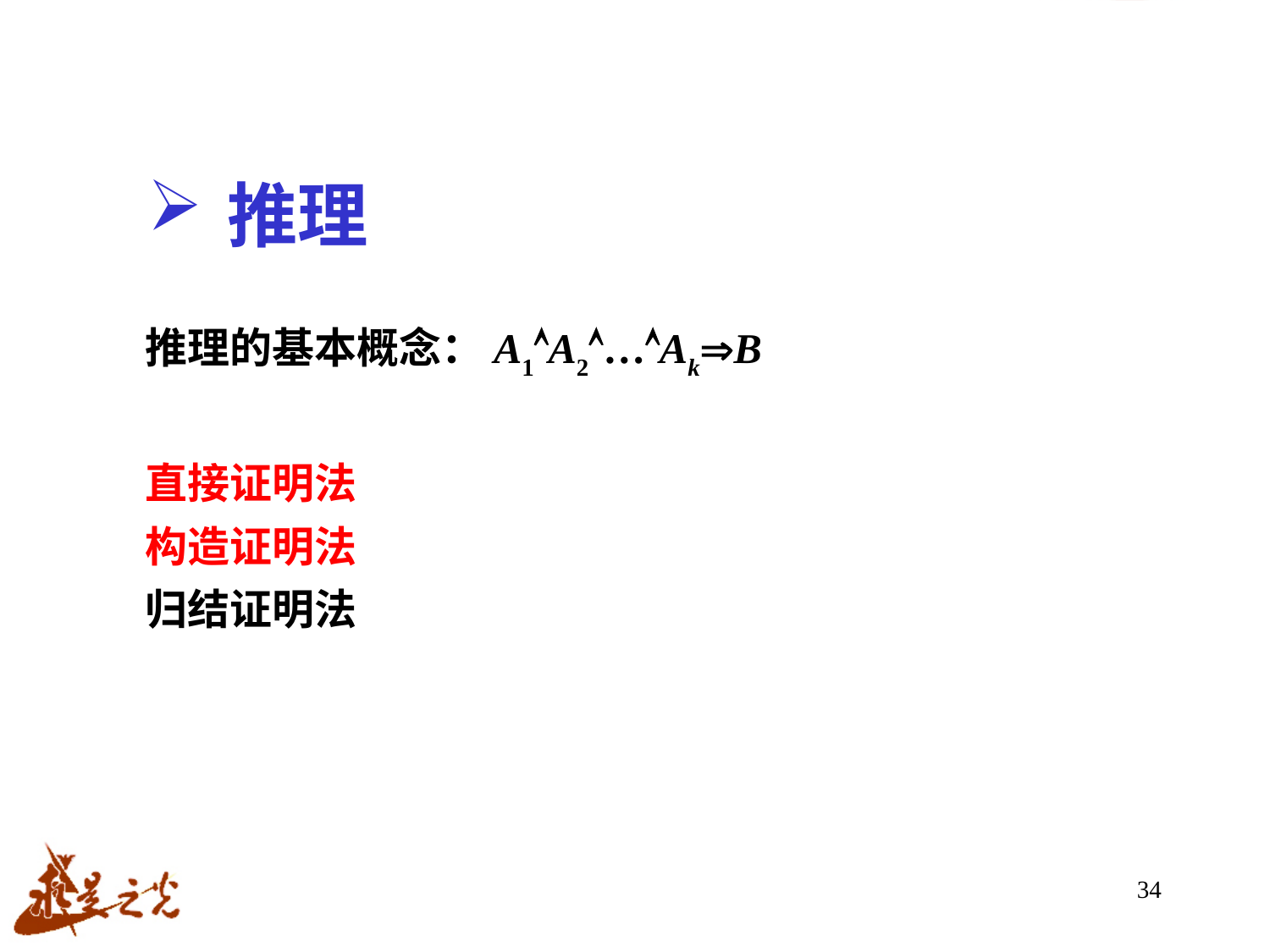

# 推理

推理的基本概念：A1∧A2∧…∧Ak⇒B

直接证明法
构造证明法
归结证明法

34